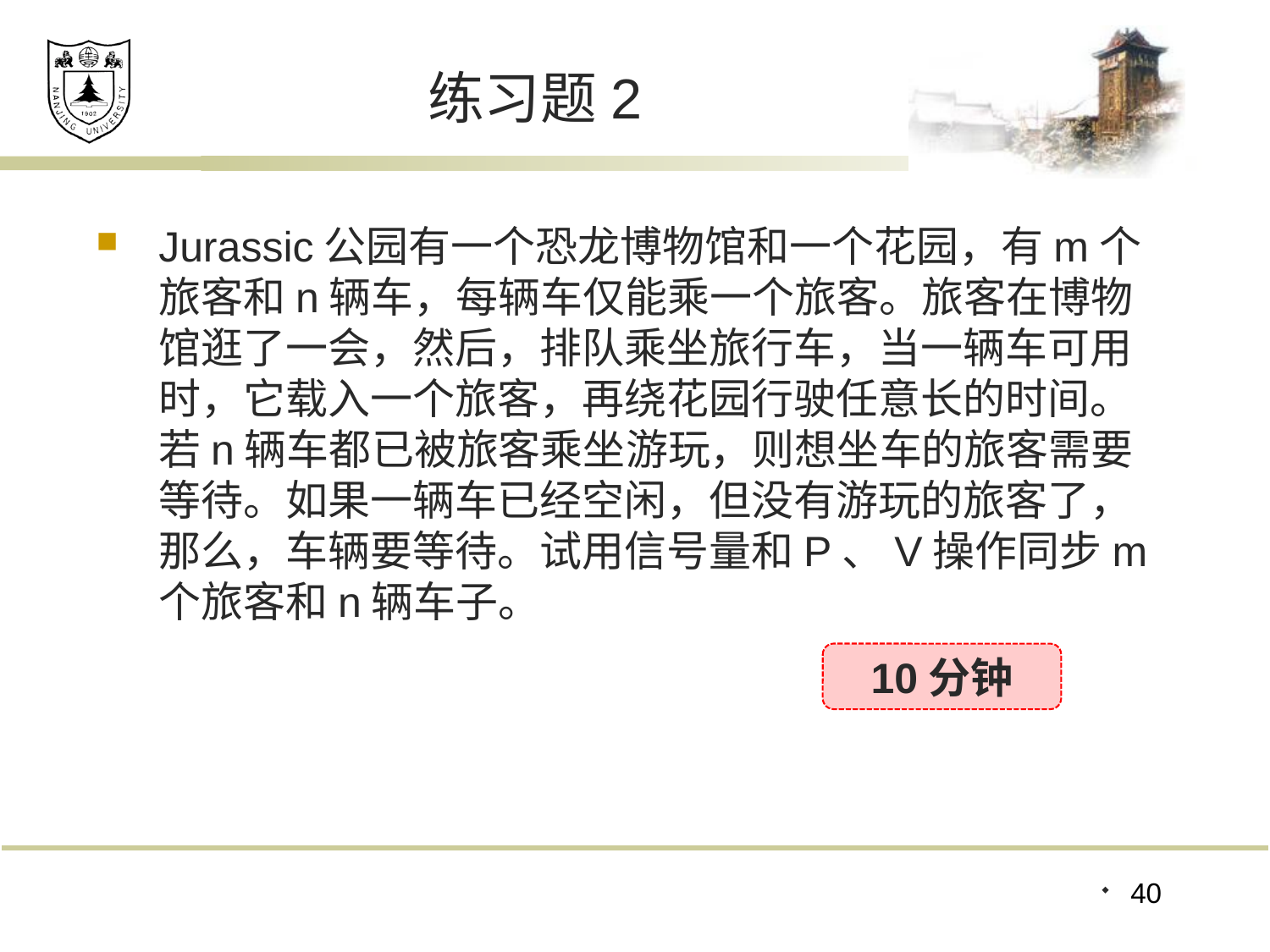

# 练习题2
Jurassic公园有一个恐龙博物馆和一个花园，有m个旅客和n辆车，每辆车仅能乘一个旅客。旅客在博物馆逛了一会，然后，排队乘坐旅行车，当一辆车可用时，它载入一个旅客，再绕花园行驶任意长的时间。若n辆车都已被旅客乘坐游玩，则想坐车的旅客需要等待。如果一辆车已经空闲，但没有游玩的旅客了，那么，车辆要等待。试用信号量和P、V操作同步m个旅客和n辆车子。
10分钟
40